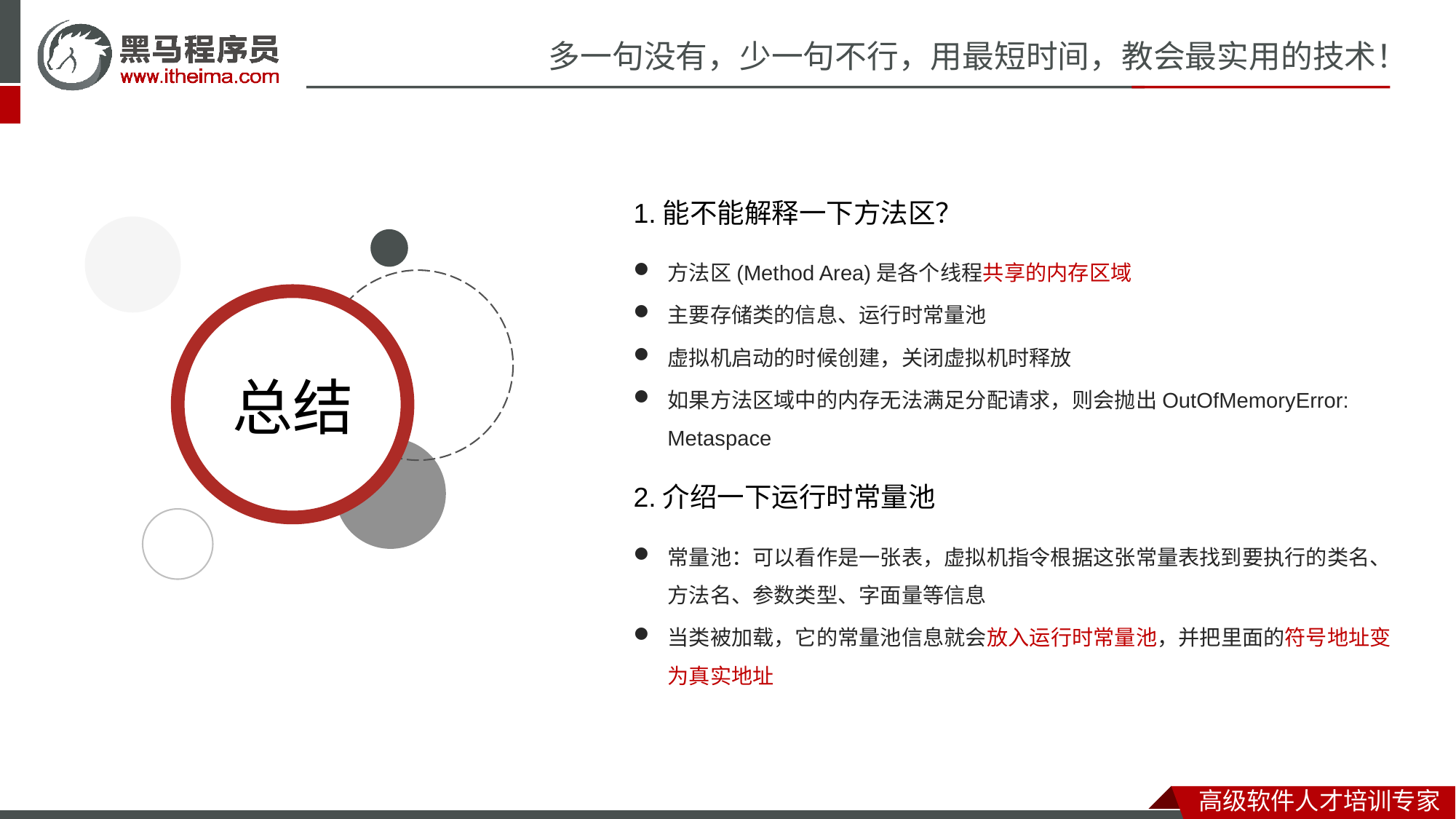

1.能不能解释一下方法区？
方法区(Method Area)是各个线程共享的内存区域
主要存储类的信息、运行时常量池
虚拟机启动的时候创建，关闭虚拟机时释放
如果方法区域中的内存无法满足分配请求，则会抛出OutOfMemoryError: Metaspace

2.介绍一下运行时常量池
常量池：可以看作是一张表，虚拟机指令根据这张常量表找到要执行的类名、方法名、参数类型、字面量等信息
当类被加载，它的常量池信息就会放入运行时常量池，并把里面的符号地址变为真实地址